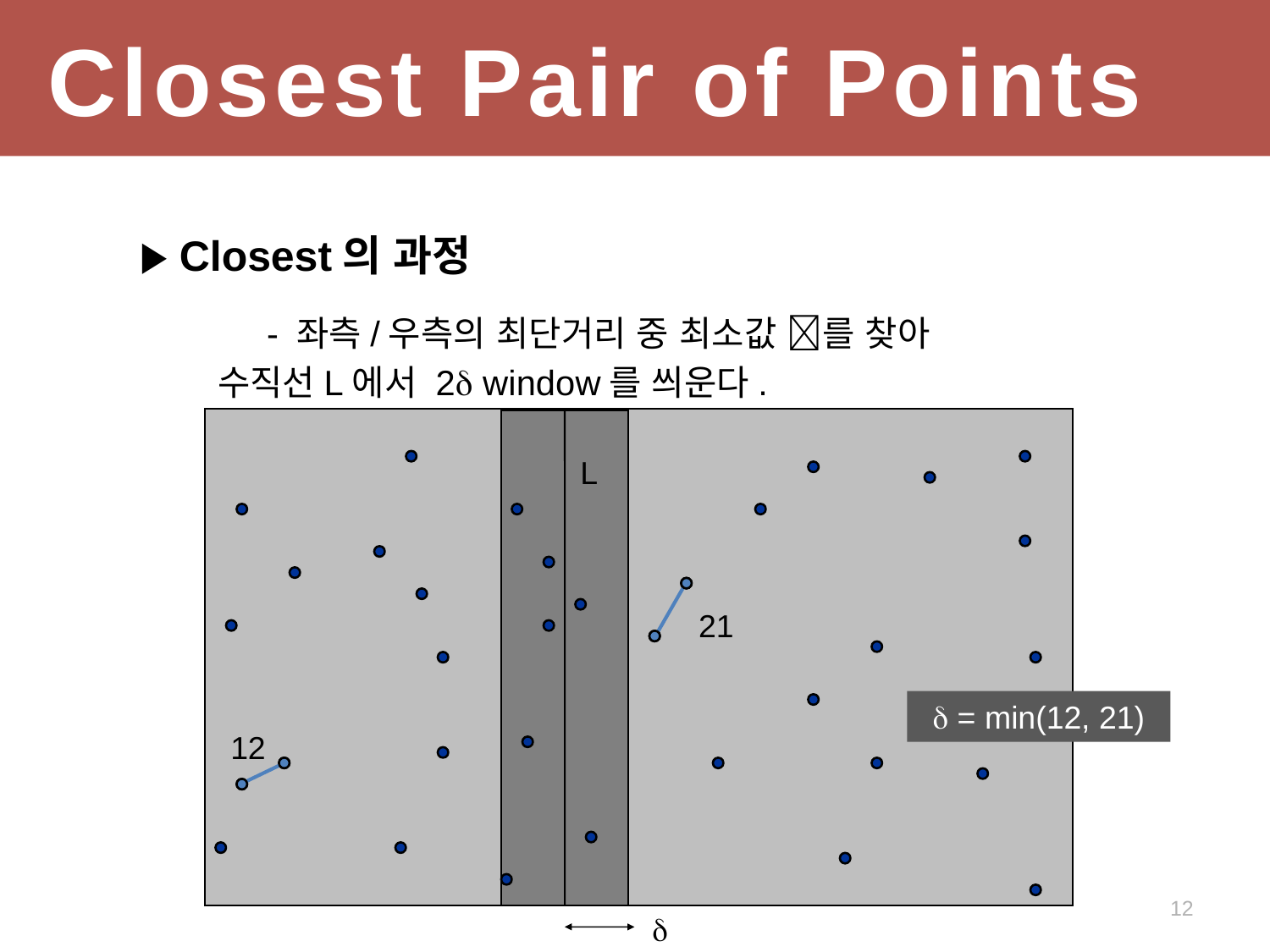

Closest Pair of Points
▶ Closest의 과정

	- 좌측/우측의 최단거리 중 최소값 δ를 찾아
       수직선L에서 2δ window를 씌운다.

L

21

δ = min(12, 21)

12

12

δ